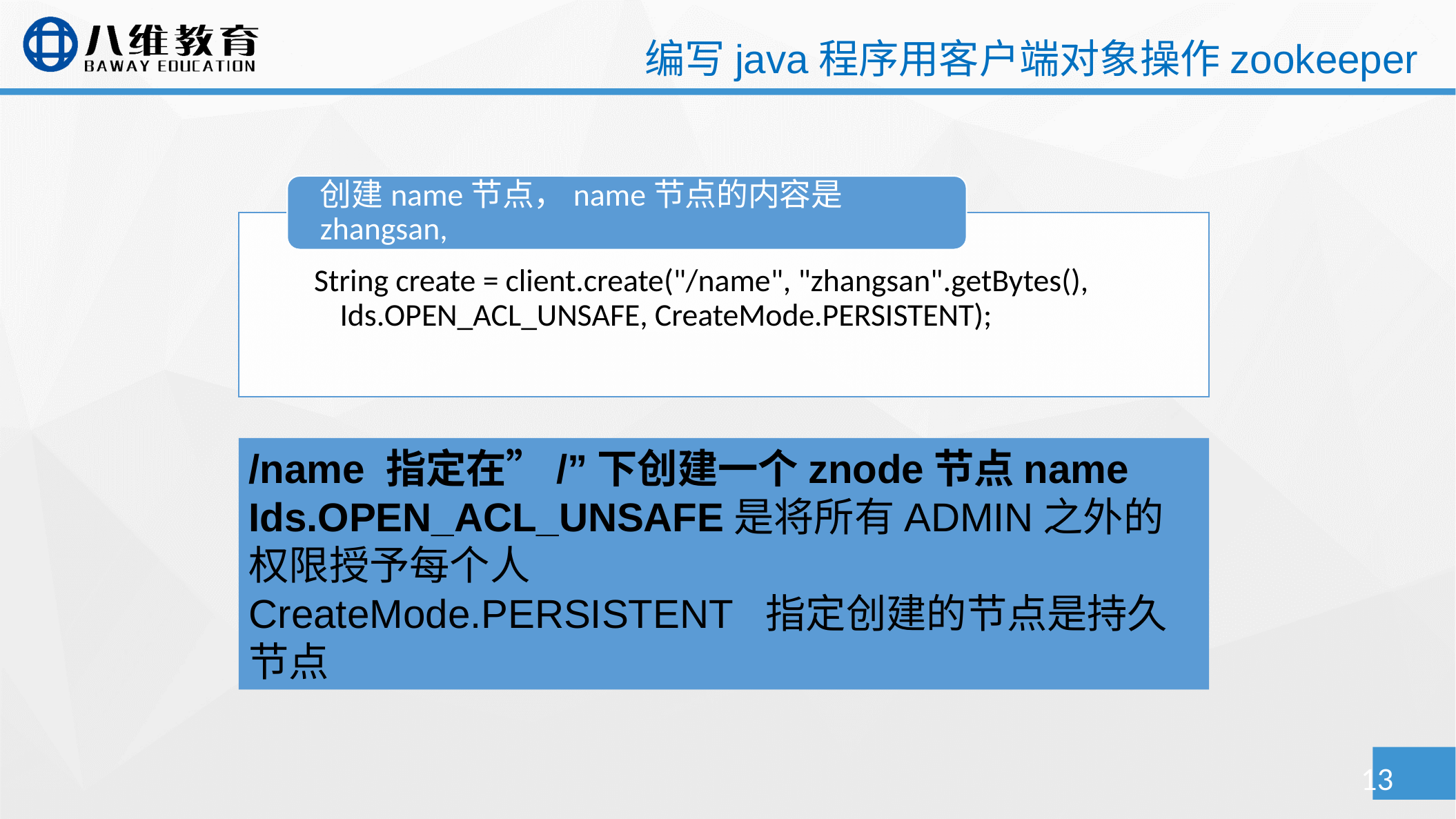

编写java程序用客户端对象操作zookeeper
String create = client.create("/name", "zhangsan".getBytes(), Ids.OPEN_ACL_UNSAFE, CreateMode.PERSISTENT);

创建name节点，name节点的内容是zhangsan,
/name 指定在”/”下创建一个znode节点name
Ids.OPEN_ACL_UNSAFE是将所有ADMIN之外的权限授予每个人
CreateMode.PERSISTENT  指定创建的节点是持久节点